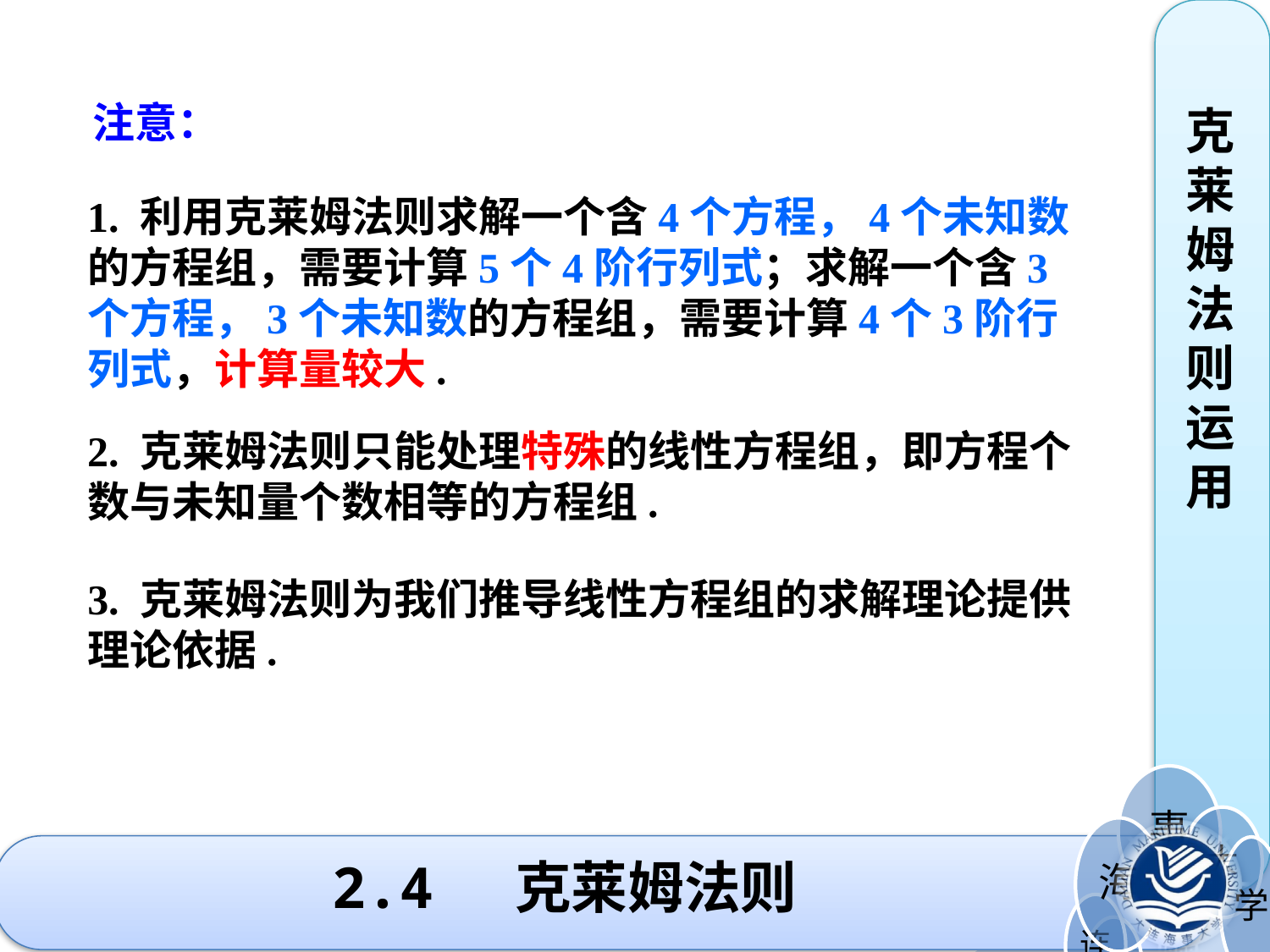

克莱姆法则运用

注意：
1. 利用克莱姆法则求解一个含4个方程，4个未知数的方程组，需要计算5个4阶行列式；求解一个含3个方程，3个未知数的方程组，需要计算4个3阶行列式，计算量较大.
2. 克莱姆法则只能处理特殊的线性方程组，即方程个数与未知量个数相等的方程组.
3. 克莱姆法则为我们推导线性方程组的求解理论提供理论依据.
# 2.4  克莱姆法则